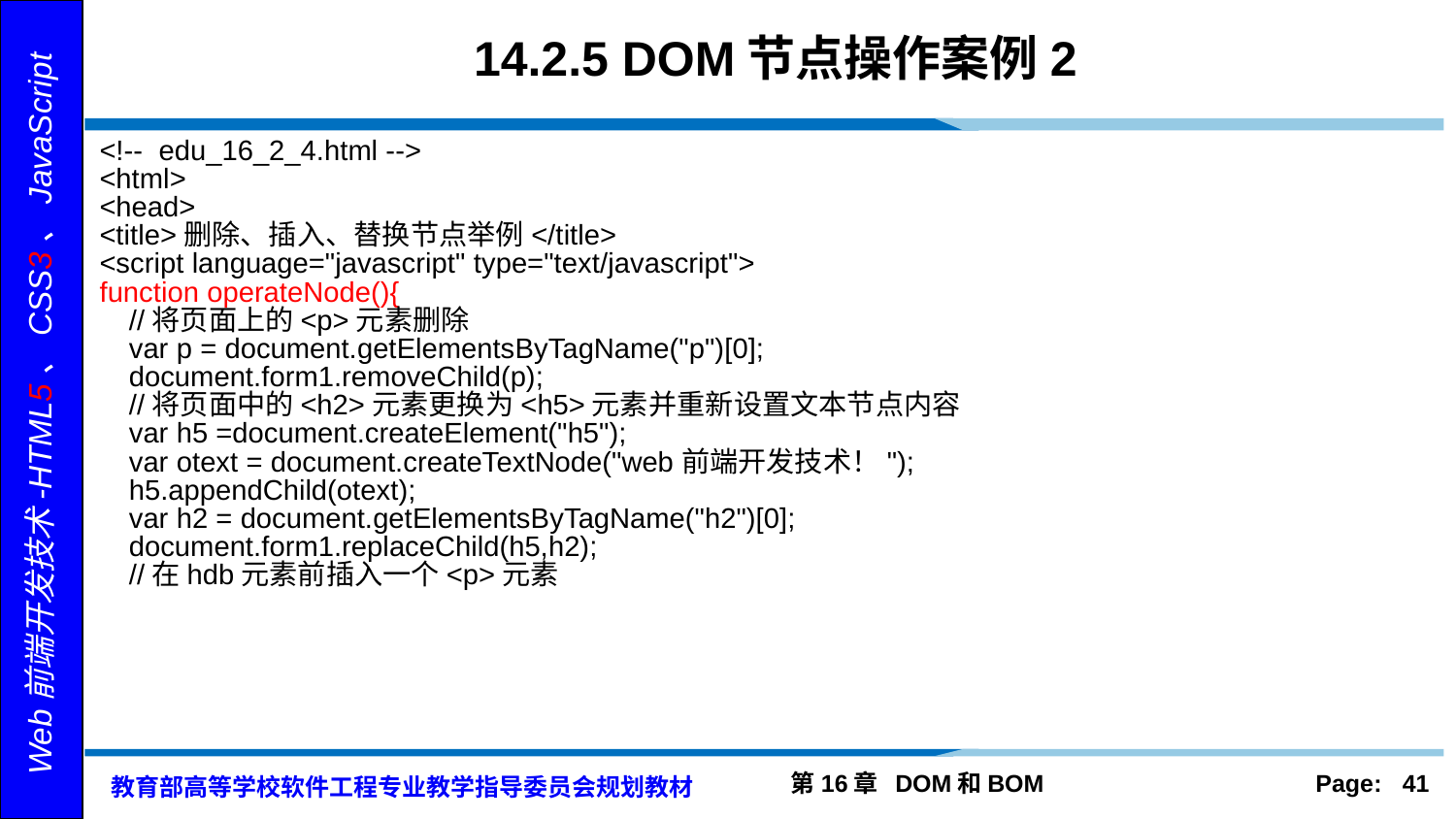

# 14.2.5 DOM节点操作案例2
<!--  edu_16_2_4.html -->
<html>
<head>
<title>删除、插入、替换节点举例</title>
<script language="javascript" type="text/javascript">
function operateNode(){
//将页面上的<p>元素删除
var p = document.getElementsByTagName("p")[0];
document.form1.removeChild(p);
//将页面中的<h2>元素更换为<h5>元素并重新设置文本节点内容
var h5 =document.createElement("h5");
var otext = document.createTextNode("web前端开发技术！");
h5.appendChild(otext);
var h2 = document.getElementsByTagName("h2")[0];
document.form1.replaceChild(h5,h2);
//在hdb元素前插入一个<p>元素